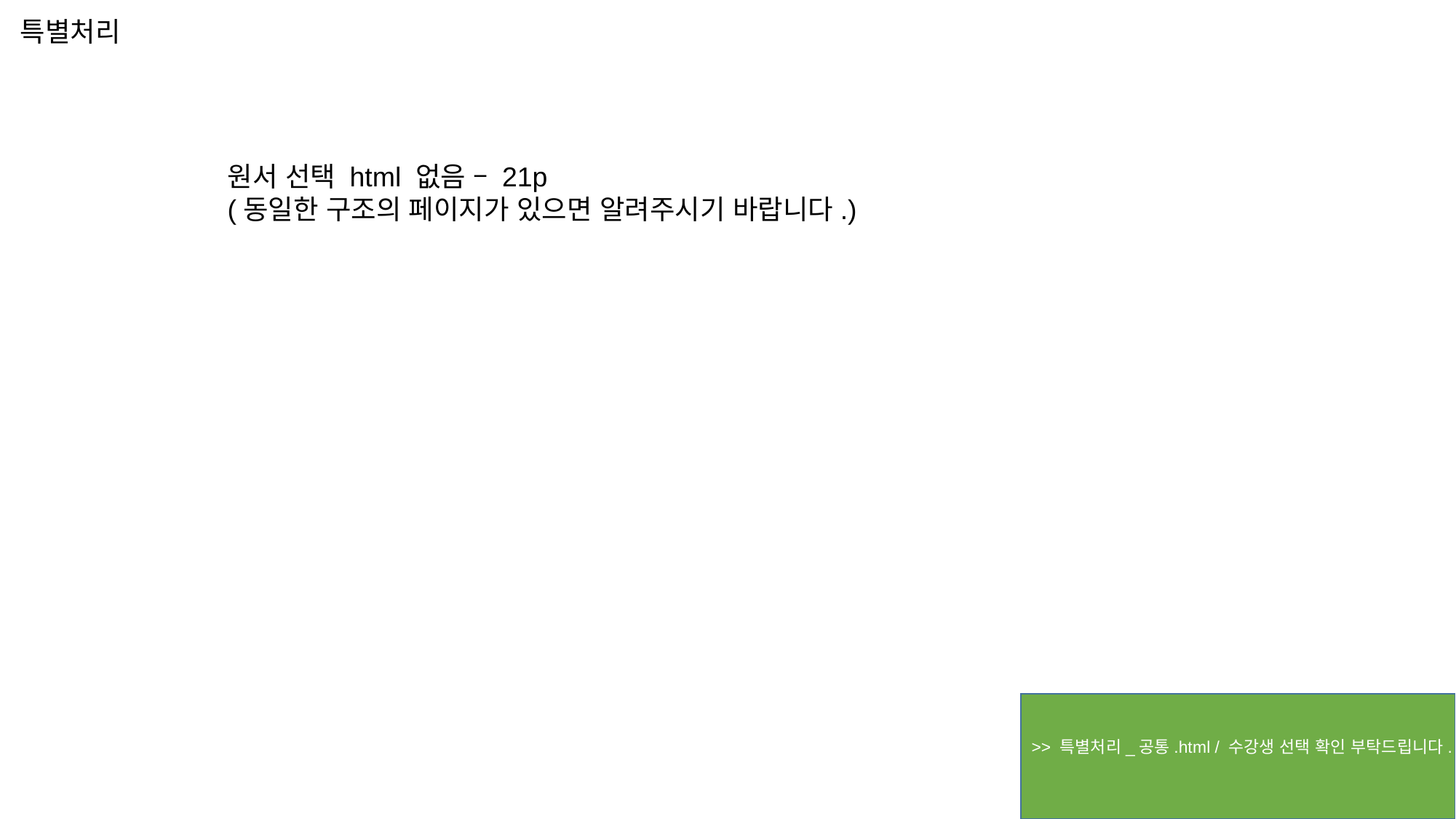

특별처리
원서 선택 html 없음 – 21p
(동일한 구조의 페이지가 있으면 알려주시기 바랍니다.)
>> 특별처리_공통.html / 수강생 선택 확인 부탁드립니다.